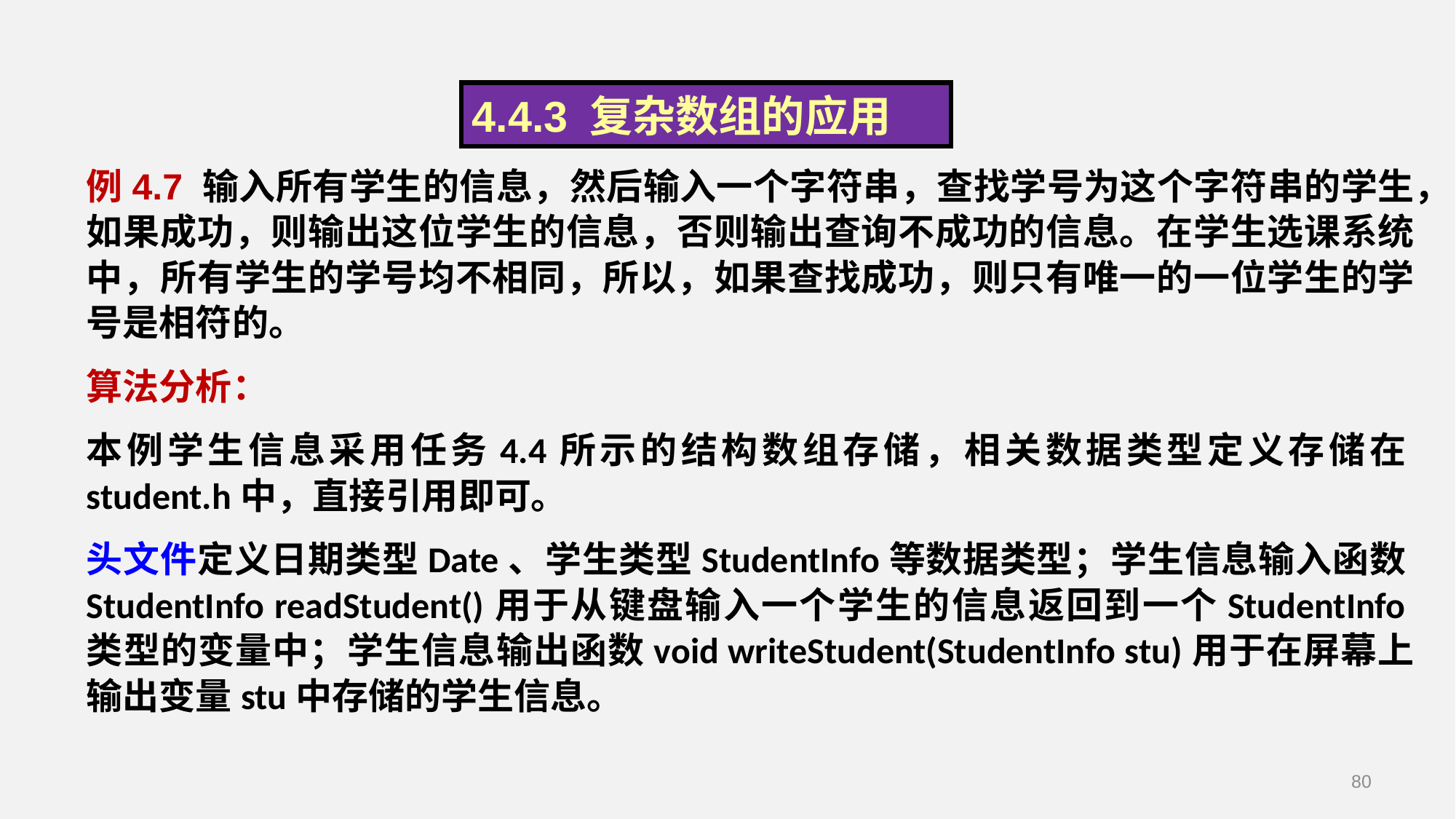

4.4.3 复杂数组的应用
例4.7 输入所有学生的信息，然后输入一个字符串，查找学号为这个字符串的学生，如果成功，则输出这位学生的信息，否则输出查询不成功的信息。在学生选课系统中，所有学生的学号均不相同，所以，如果查找成功，则只有唯一的一位学生的学号是相符的。
算法分析：
本例学生信息采用任务4.4所示的结构数组存储，相关数据类型定义存储在student.h中，直接引用即可。
头文件定义日期类型Date、学生类型StudentInfo等数据类型；学生信息输入函数StudentInfo readStudent()用于从键盘输入一个学生的信息返回到一个StudentInfo类型的变量中；学生信息输出函数void writeStudent(StudentInfo stu)用于在屏幕上输出变量stu中存储的学生信息。
80